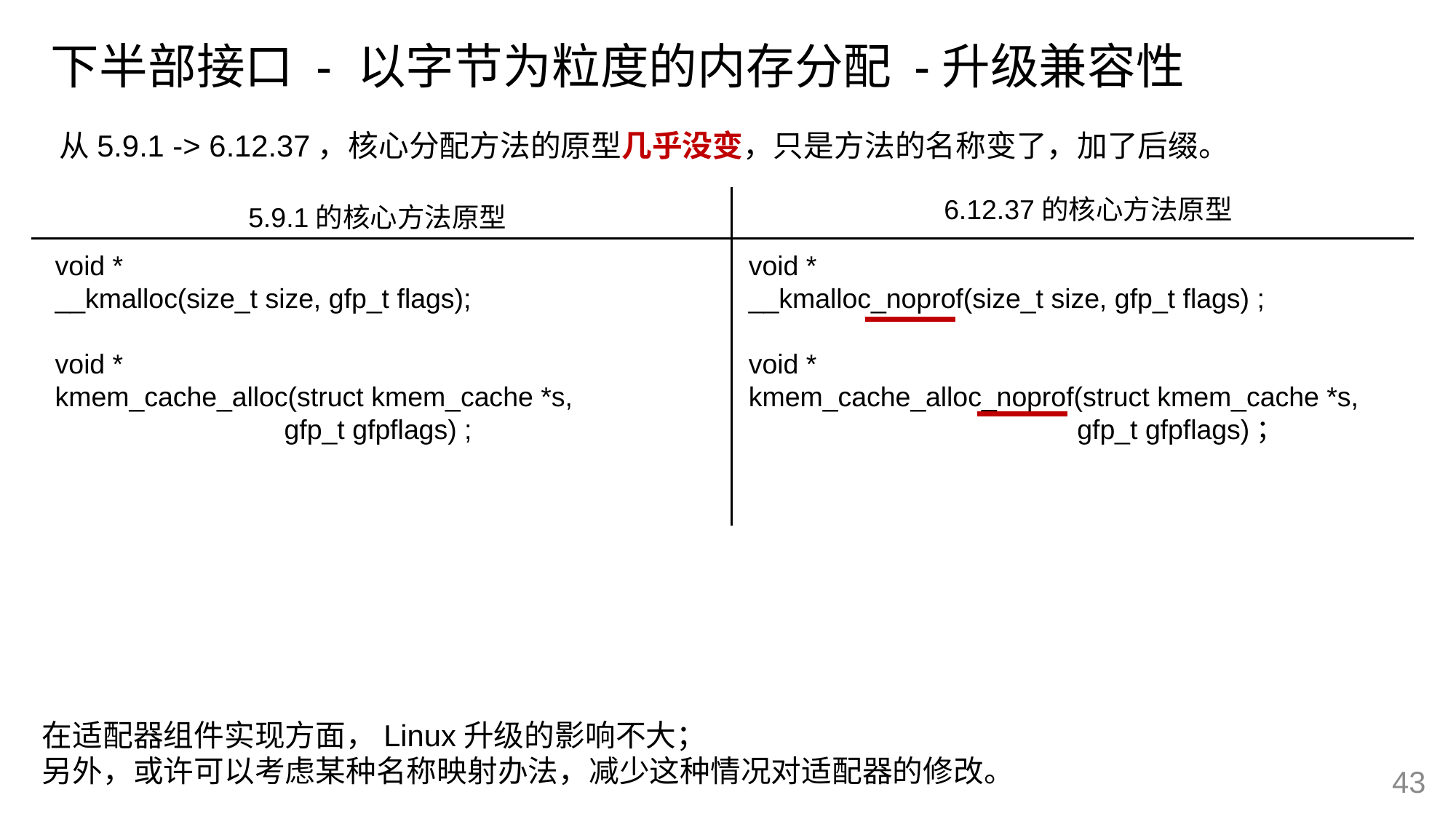

下半部接口 - 以字节为粒度的内存分配 -升级兼容性
从5.9.1 -> 6.12.37，核心分配方法的原型几乎没变，只是方法的名称变了，加了后缀。
6.12.37的核心方法原型
5.9.1的核心方法原型
void *
__kmalloc(size_t size, gfp_t flags);

void *
kmem_cache_alloc(struct kmem_cache *s,
                              gfp_t gfpflags) ;
void *
__kmalloc_noprof(size_t size, gfp_t flags) ;

void *
kmem_cache_alloc_noprof(struct kmem_cache *s,
                                           gfp_t gfpflags)；
在适配器组件实现方面，Linux升级的影响不大；
另外，或许可以考虑某种名称映射办法，减少这种情况对适配器的修改。
43